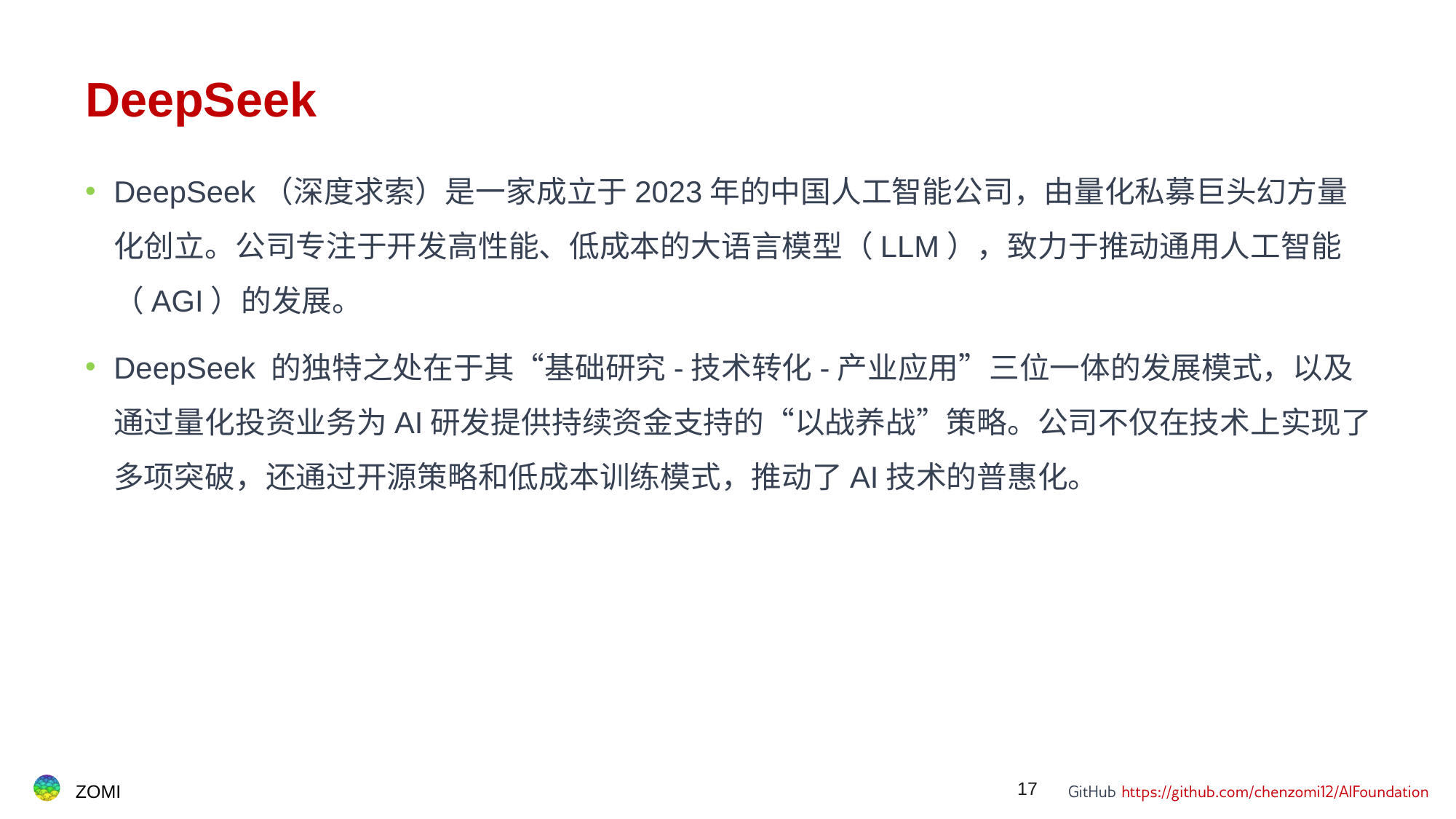

# DeepSeek
DeepSeek（深度求索）是一家成立于2023年的中国人工智能公司，由量化私募巨头幻方量化创立。公司专注于开发高性能、低成本的大语言模型（LLM），致力于推动通用人工智能（AGI）的发展。
DeepSeek 的独特之处在于其“基础研究-技术转化-产业应用”三位一体的发展模式，以及通过量化投资业务为AI研发提供持续资金支持的“以战养战”策略。公司不仅在技术上实现了多项突破，还通过开源策略和低成本训练模式，推动了AI技术的普惠化。